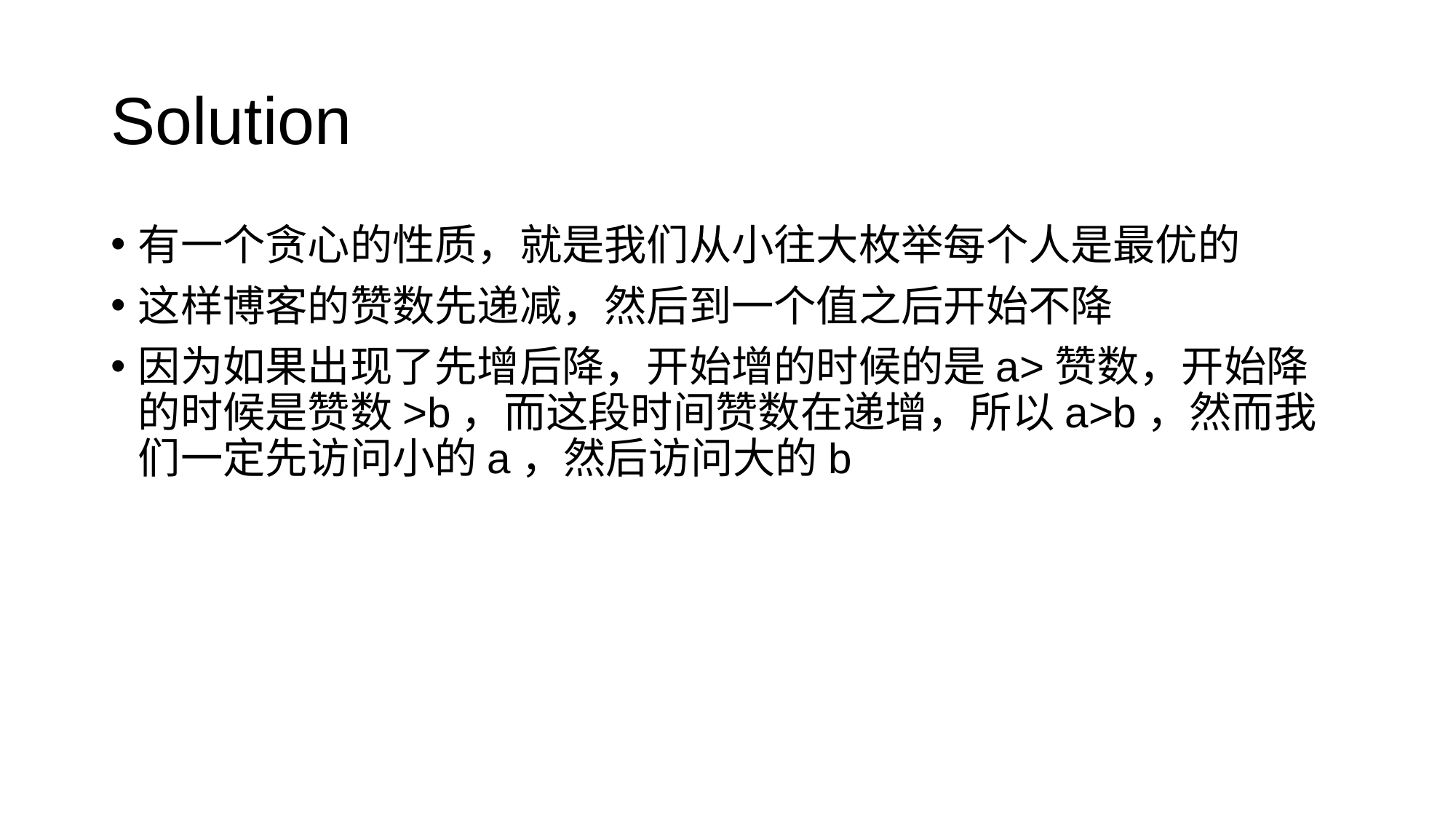

# Solution
有一个贪心的性质，就是我们从小往大枚举每个人是最优的
这样博客的赞数先递减，然后到一个值之后开始不降
因为如果出现了先增后降，开始增的时候的是a>赞数，开始降的时候是赞数>b，而这段时间赞数在递增，所以a>b，然而我们一定先访问小的a，然后访问大的b